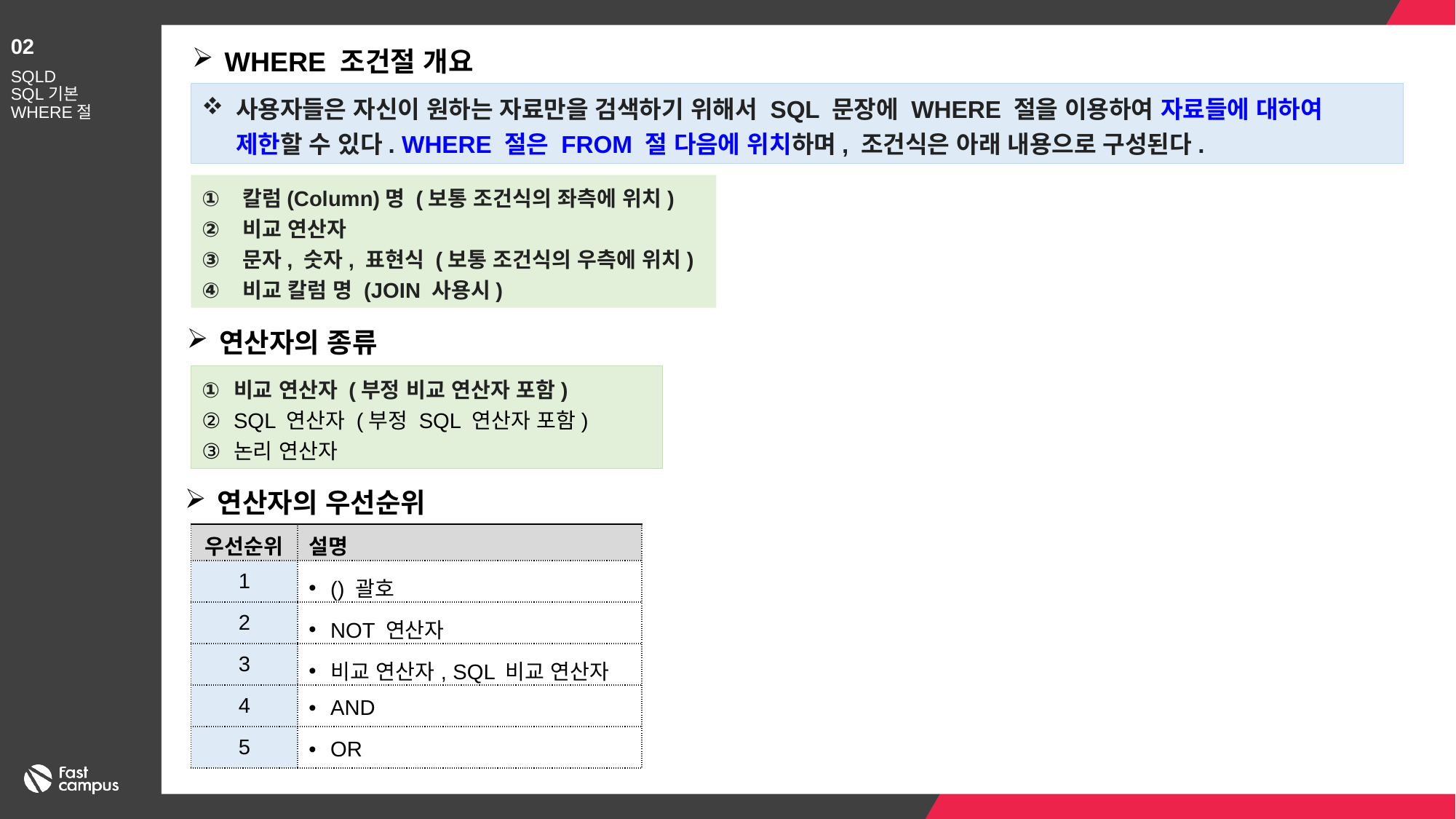

02
WHERE 조건절 개요
SQLD
SQL기본
WHERE절
사용자들은 자신이 원하는 자료만을 검색하기 위해서 SQL 문장에 WHERE 절을 이용하여 자료들에 대하여 제한할 수 있다. WHERE 절은 FROM 절 다음에 위치하며, 조건식은 아래 내용으로 구성된다.
칼럼(Column)명 (보통 조건식의 좌측에 위치)
비교 연산자
문자, 숫자, 표현식 (보통 조건식의 우측에 위치)
비교 칼럼 명 (JOIN 사용시)
연산자의 종류
비교 연산자 (부정 비교 연산자 포함)
SQL 연산자 (부정 SQL 연산자 포함)
논리 연산자
연산자의 우선순위
| 우선순위 | 설명 |
| --- | --- |
| 1 | () 괄호 |
| 2 | NOT 연산자 |
| 3 | 비교 연산자, SQL 비교 연산자 |
| 4 | AND |
| 5 | OR |